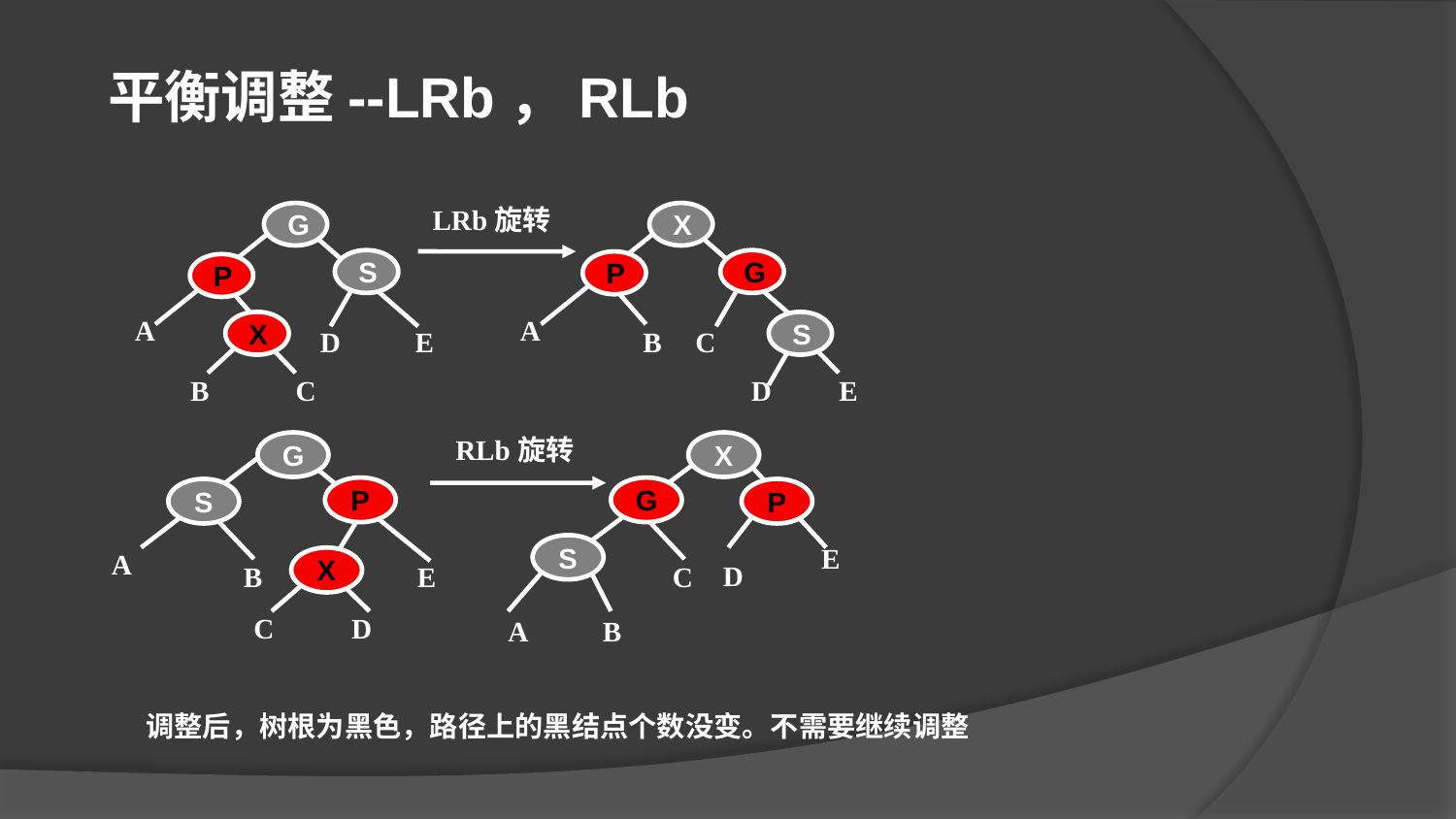

平衡调整--LRb，RLb
LRb旋转
G
X

S
G

P
P

X
S
A
A

D
E
B
C

B
C
D
E
G
RLb旋转
X

P
G
S
P

S
E
A
X
D
E
B
C

C
D
A
B
调整后，树根为黑色，路径上的黑结点个数没变。不需要继续调整